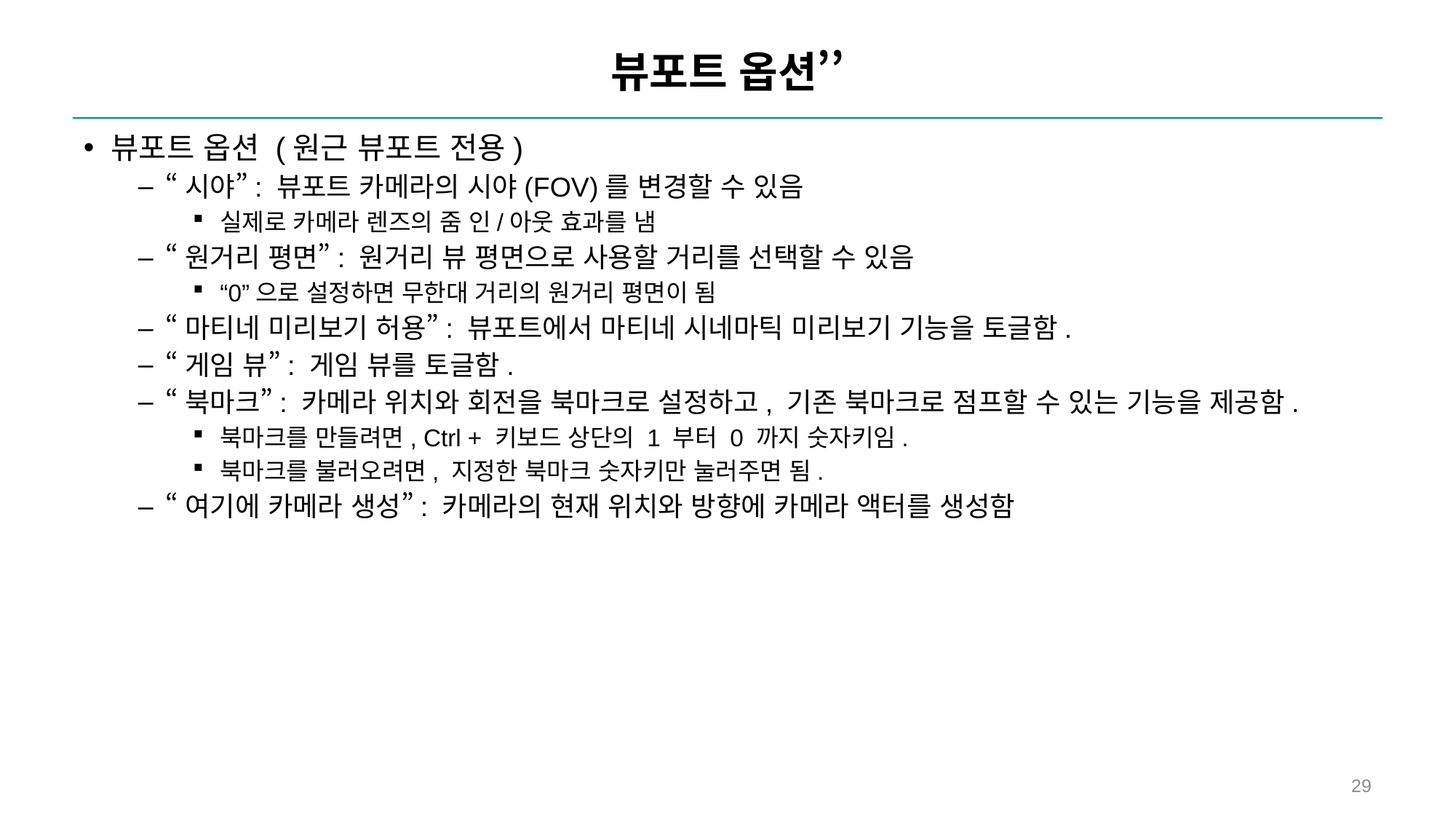

# 뷰포트 옵션’’
뷰포트 옵션 (원근 뷰포트 전용)
“시야”: 뷰포트 카메라의 시야(FOV)를 변경할 수 있음
실제로 카메라 렌즈의 줌 인/아웃 효과를 냄
“원거리 평면”: 원거리 뷰 평면으로 사용할 거리를 선택할 수 있음
“0”으로 설정하면 무한대 거리의 원거리 평면이 됨
“마티네 미리보기 허용”: 뷰포트에서 마티네 시네마틱 미리보기 기능을 토글함.
“게임 뷰”: 게임 뷰를 토글함.
“북마크”: 카메라 위치와 회전을 북마크로 설정하고, 기존 북마크로 점프할 수 있는 기능을 제공함.
북마크를 만들려면, Ctrl + 키보드 상단의 1 부터 0 까지 숫자키임.
북마크를 불러오려면, 지정한 북마크 숫자키만 눌러주면 됨.
“여기에 카메라 생성”: 카메라의 현재 위치와 방향에 카메라 액터를 생성함
29